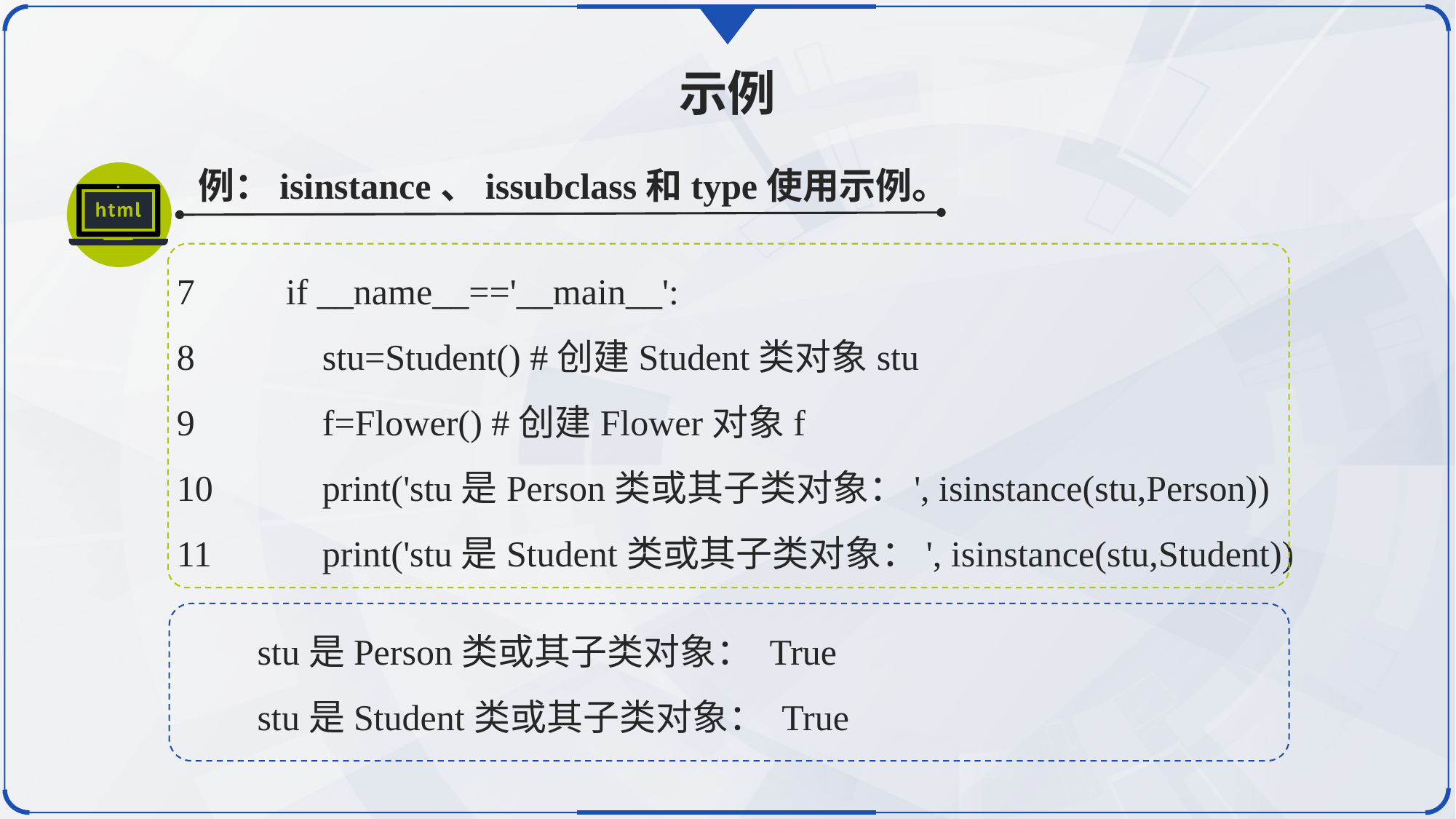

示例
例：isinstance、issubclass和type使用示例。

7	if __name__=='__main__':
8	    stu=Student() #创建Student类对象stu
9	    f=Flower() #创建Flower对象f
10	    print('stu是Person类或其子类对象：', isinstance(stu,Person))
11	    print('stu是Student类或其子类对象：', isinstance(stu,Student))

stu是Person类或其子类对象： True
stu是Student类或其子类对象： True